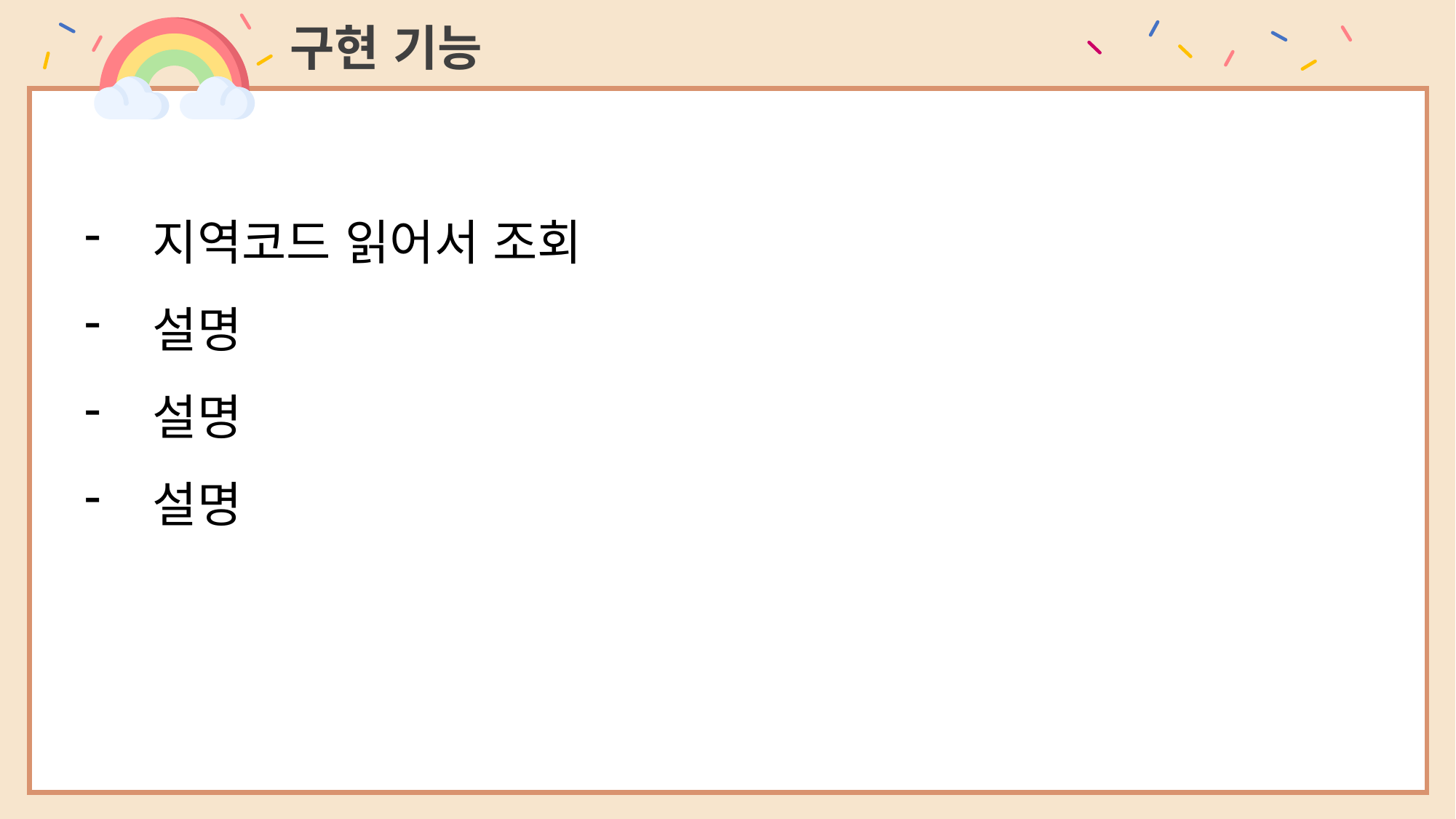

구현 기능

지역코드 읽어서 조회
설명
설명
설명